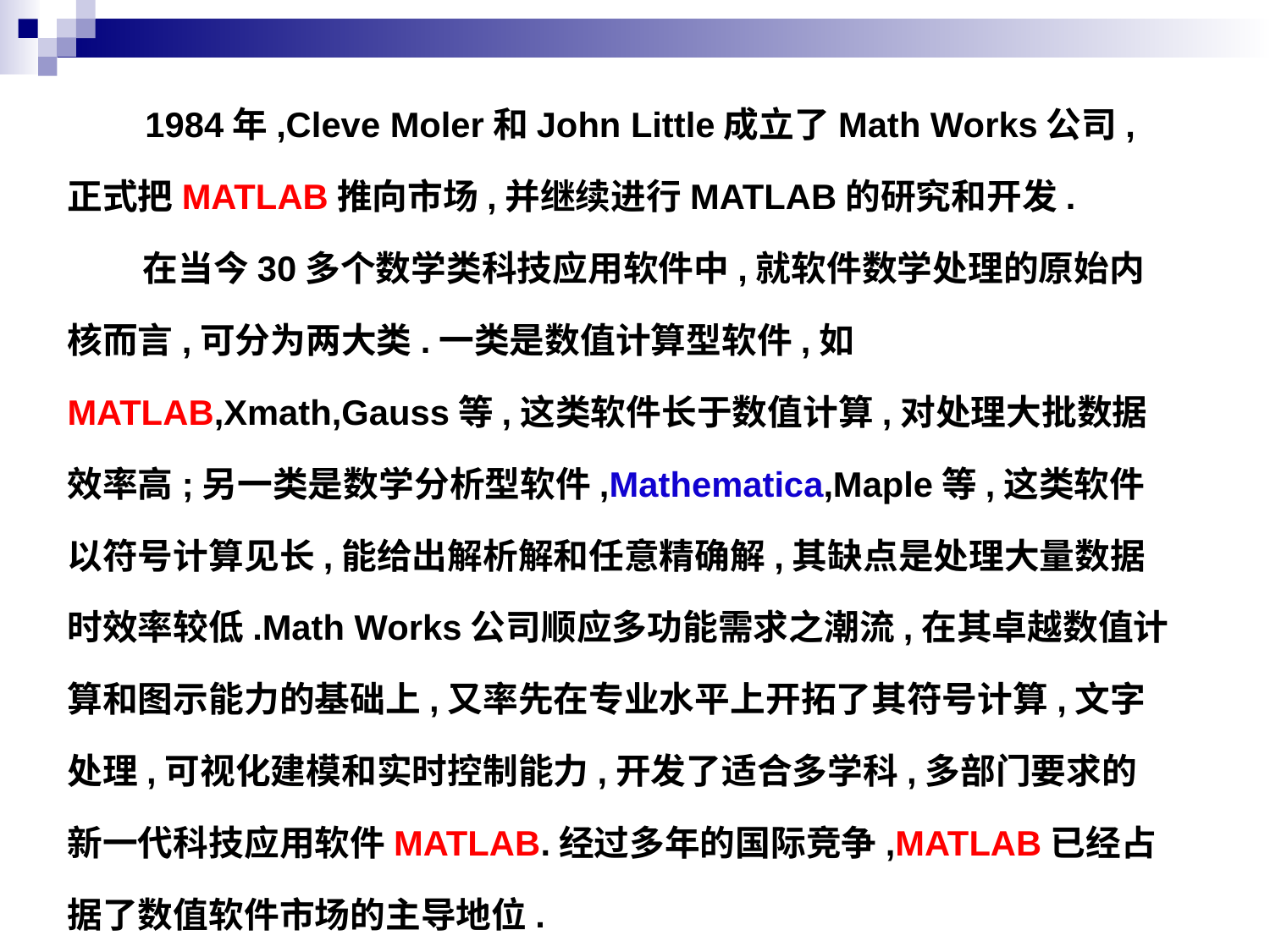

1984年,Cleve Moler和John Little成立了Math Works公司,正式把MATLAB推向市场,并继续进行MATLAB的研究和开发.
　     在当今30多个数学类科技应用软件中,就软件数学处理的原始内核而言,可分为两大类.一类是数值计算型软件,如MATLAB,Xmath,Gauss等,这类软件长于数值计算,对处理大批数据效率高;另一类是数学分析型软件,Mathematica,Maple等,这类软件以符号计算见长,能给出解析解和任意精确解,其缺点是处理大量数据时效率较低.Math Works公司顺应多功能需求之潮流,在其卓越数值计算和图示能力的基础上,又率先在专业水平上开拓了其符号计算,文字处理,可视化建模和实时控制能力,开发了适合多学科,多部门要求的新一代科技应用软件MATLAB.经过多年的国际竞争,MATLAB已经占据了数值软件市场的主导地位.